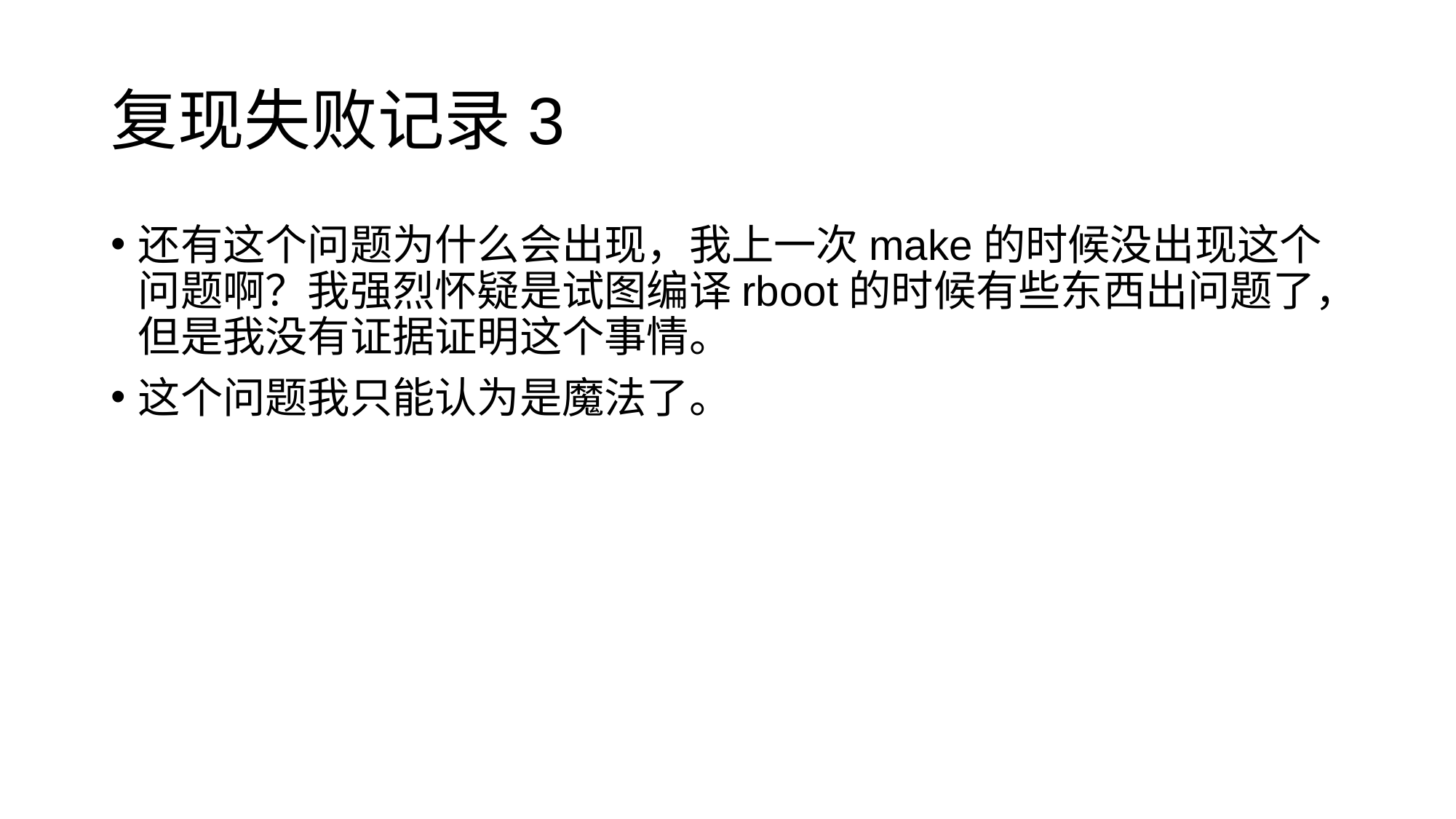

# 复现失败记录3
还有这个问题为什么会出现，我上一次make的时候没出现这个问题啊？我强烈怀疑是试图编译rboot的时候有些东西出问题了，但是我没有证据证明这个事情。
这个问题我只能认为是魔法了。